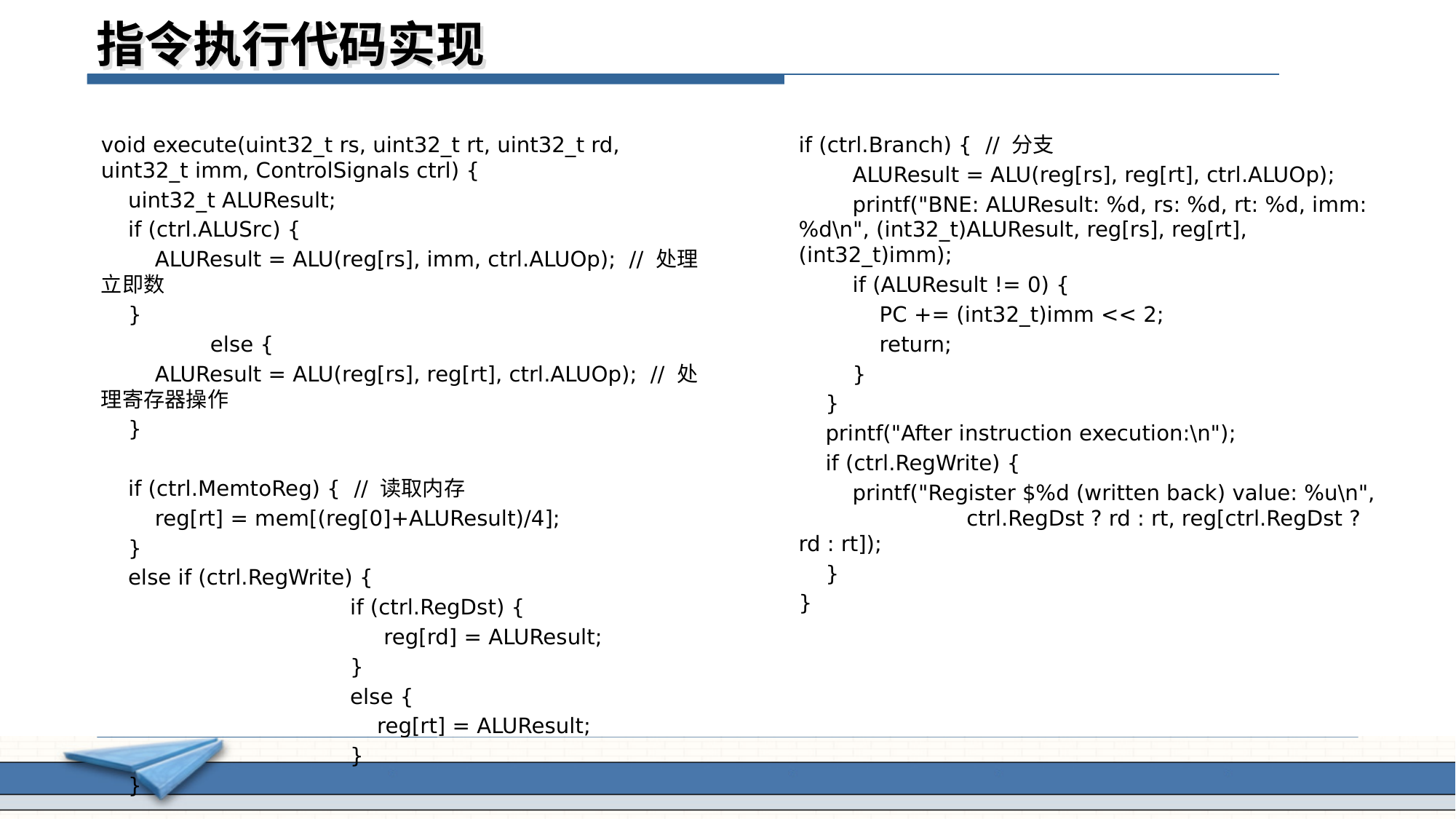

# 指令执行代码实现
void execute(uint32_t rs, uint32_t rt, uint32_t rd, uint32_t imm, ControlSignals ctrl) {
    uint32_t ALUResult;
    if (ctrl.ALUSrc) {
        ALUResult = ALU(reg[rs], imm, ctrl.ALUOp);  // 处理立即数
    }
	else {
        ALUResult = ALU(reg[rs], reg[rt], ctrl.ALUOp);  // 处理寄存器操作
    }

    if (ctrl.MemtoReg) {  // 读取内存
        reg[rt] = mem[(reg[0]+ALUResult)/4];
    }
    else if (ctrl.RegWrite) {
                                     if (ctrl.RegDst) {
                                          reg[rd] = ALUResult;
                                     }
                                     else {
                                         reg[rt] = ALUResult;
                                     }
    }
if (ctrl.Branch) {  // 分支
        ALUResult = ALU(reg[rs], reg[rt], ctrl.ALUOp);
        printf("BNE: ALUResult: %d, rs: %d, rt: %d, imm: %d\n", (int32_t)ALUResult, reg[rs], reg[rt], (int32_t)imm);
        if (ALUResult != 0) {
            PC += (int32_t)imm << 2;
            return;
        }
    }
    printf("After instruction execution:\n");
    if (ctrl.RegWrite) {
        printf("Register $%d (written back) value: %u\n",                             ctrl.RegDst ? rd : rt, reg[ctrl.RegDst ? rd : rt]);
    }
}